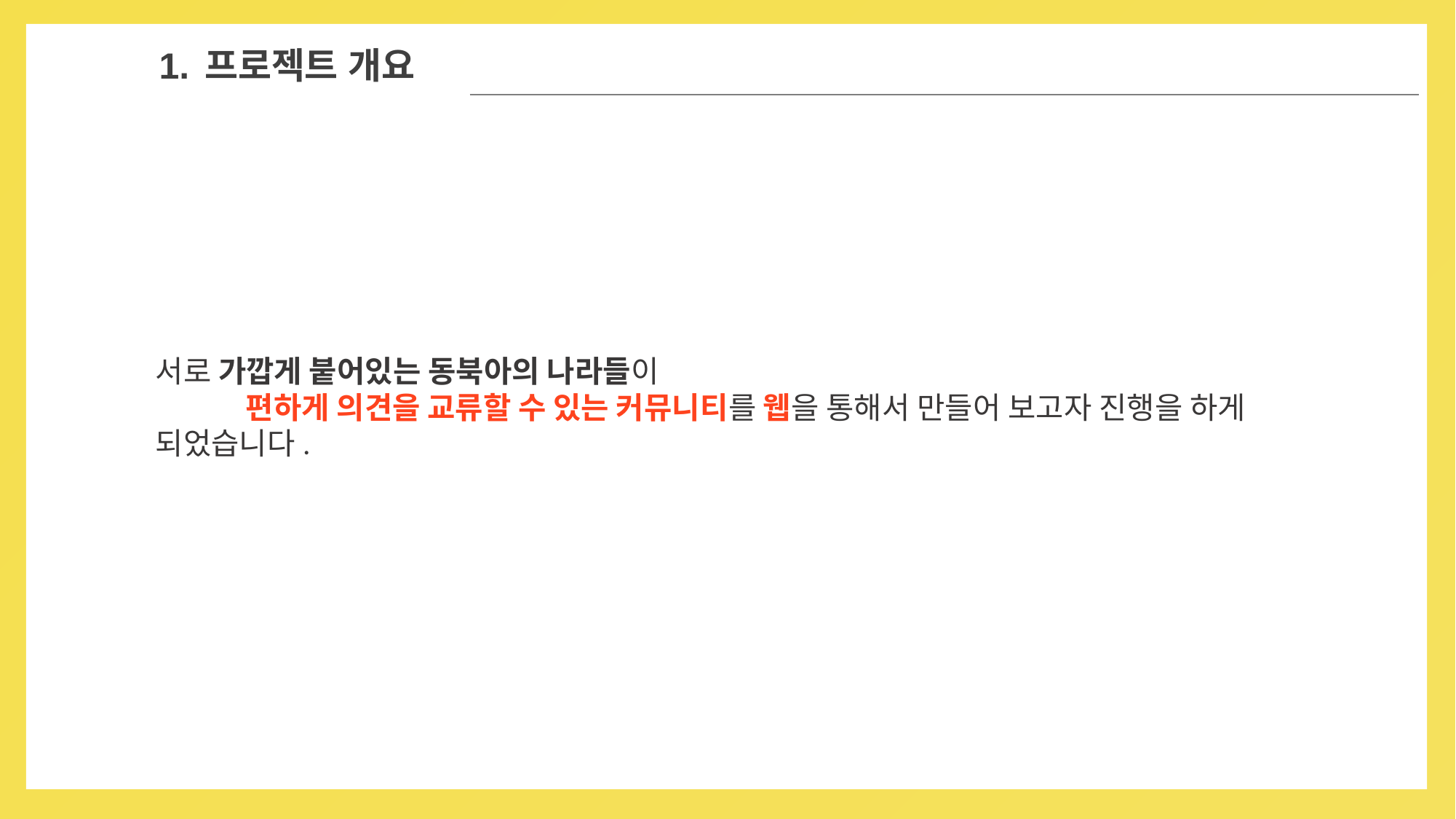

01

프로젝트 개요

서로 가깝게 붙어있는 동북아의 나라들이
            편하게 의견을 교류할 수 있는 커뮤니티를 웹을 통해서 만들어 보고자 진행을 하게 되었습니다.